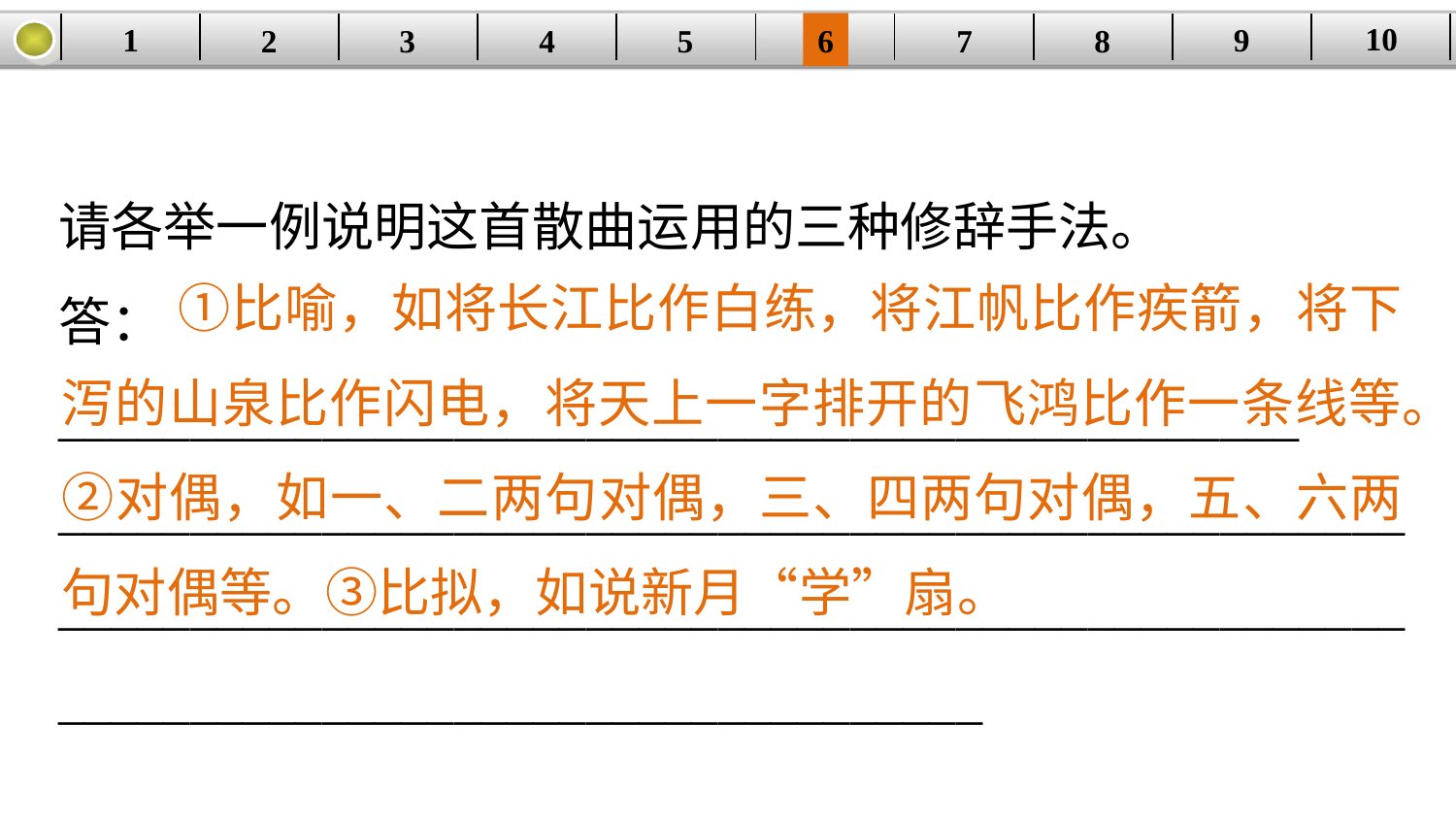

10

9
1
3
4
5
6
8
2
|  |  |  |  |  |  |  |  |  |  |
| --- | --- | --- | --- | --- | --- | --- | --- | --- | --- |
7

请各举一例说明这首散曲运用的三种修辞手法。
答：_______________________________________________
_________________________________________________________________________________________________________________________________________
    　①比喻，如将长江比作白练，将江帆比作疾箭，将下泻的山泉比作闪电，将天上一字排开的飞鸿比作一条线等。②对偶，如一、二两句对偶，三、四两句对偶，五、六两句对偶等。③比拟，如说新月“学”扇。